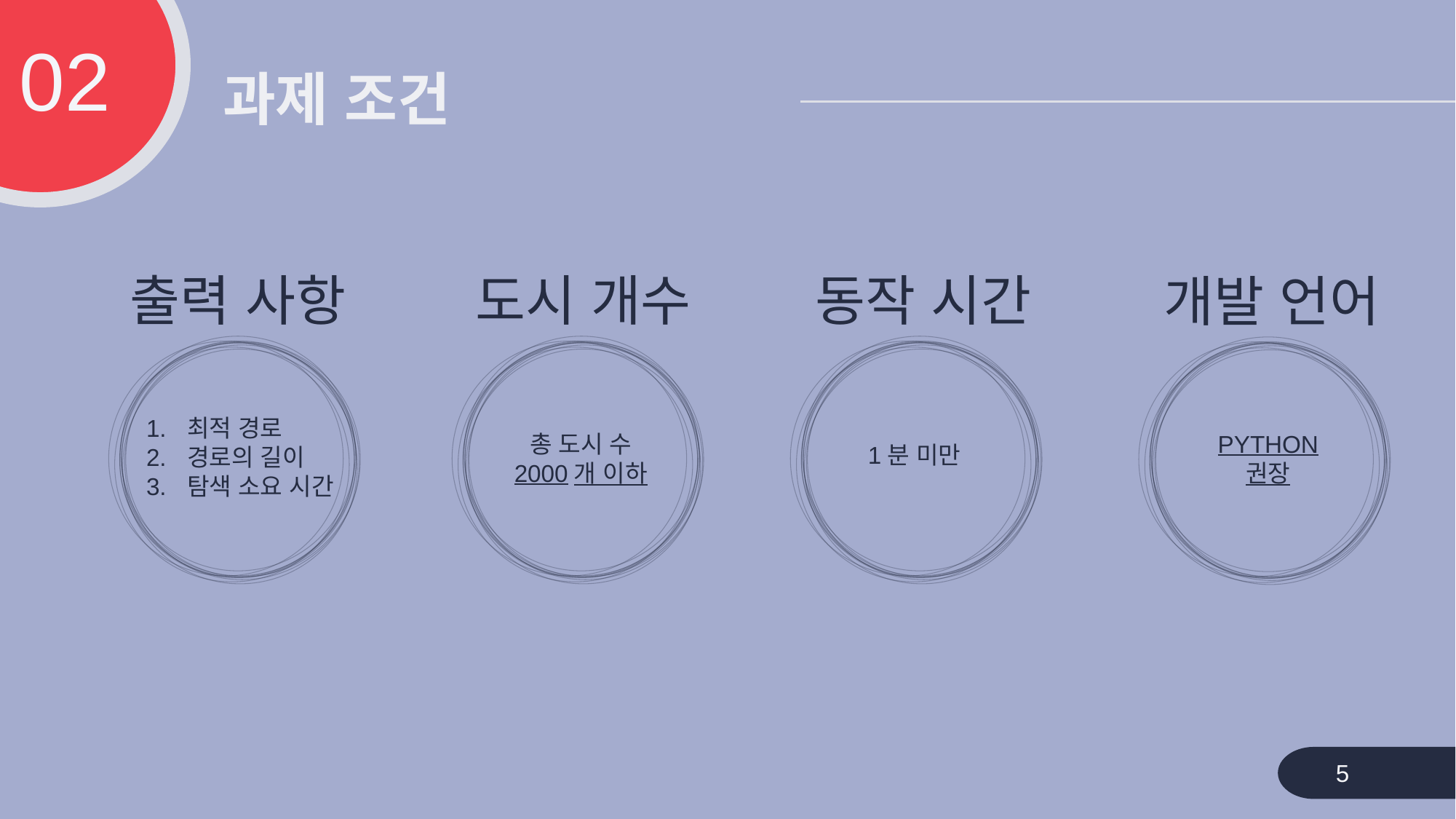

02
# 과제 조건
동작 시간
도시 개수
출력 사항
개발 언어

최적 경로
경로의 길이
탐색 소요 시간

PYTHON
권장
총 도시 수
2000개 이하
1분 미만
5